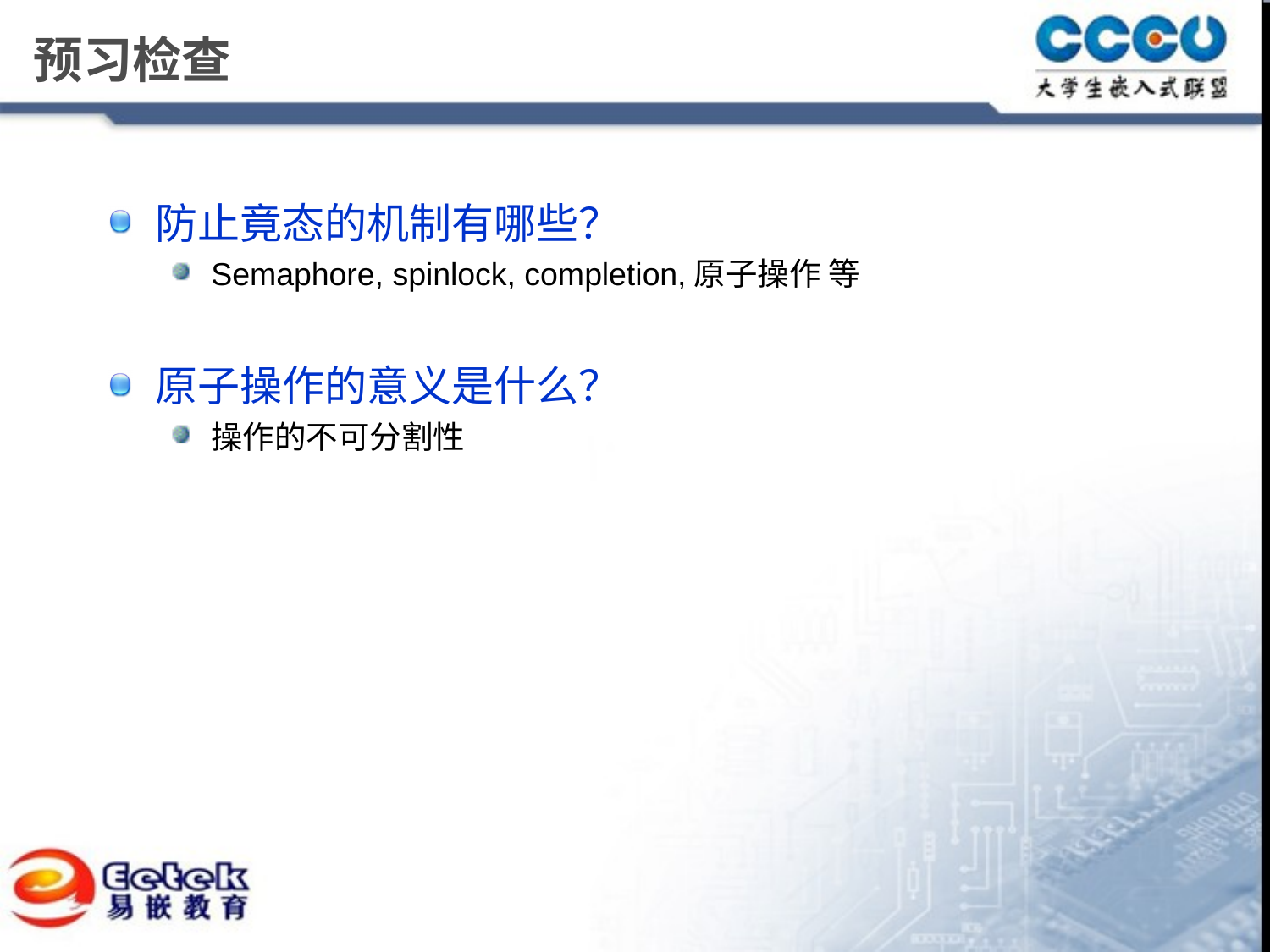

# 预习检查
防止竟态的机制有哪些？
Semaphore, spinlock, completion,原子操作 等

原子操作的意义是什么？
操作的不可分割性